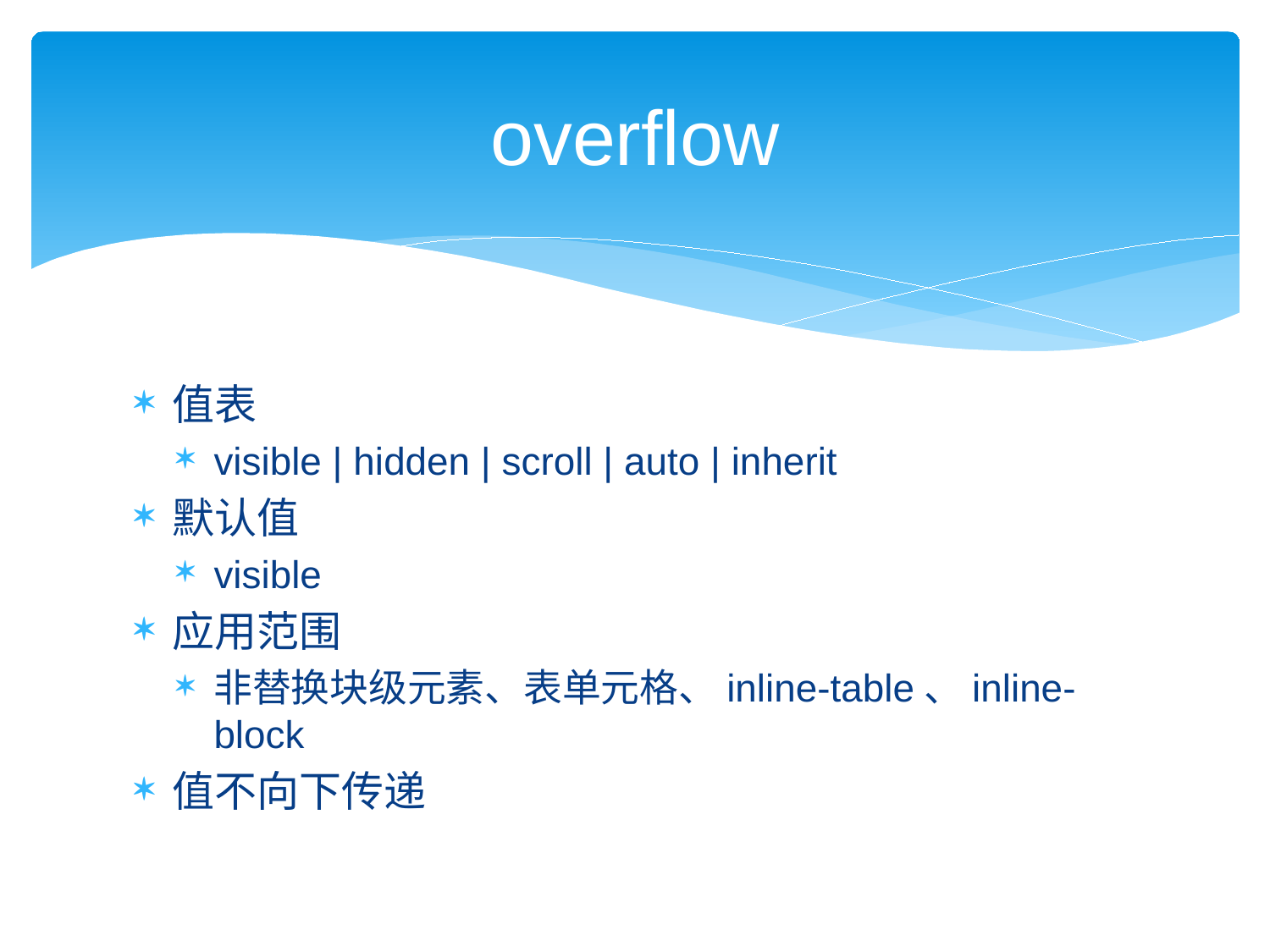

# overflow
值表
visible | hidden | scroll | auto | inherit
默认值
visible
应用范围
非替换块级元素、表单元格、inline-table、inline-block
值不向下传递